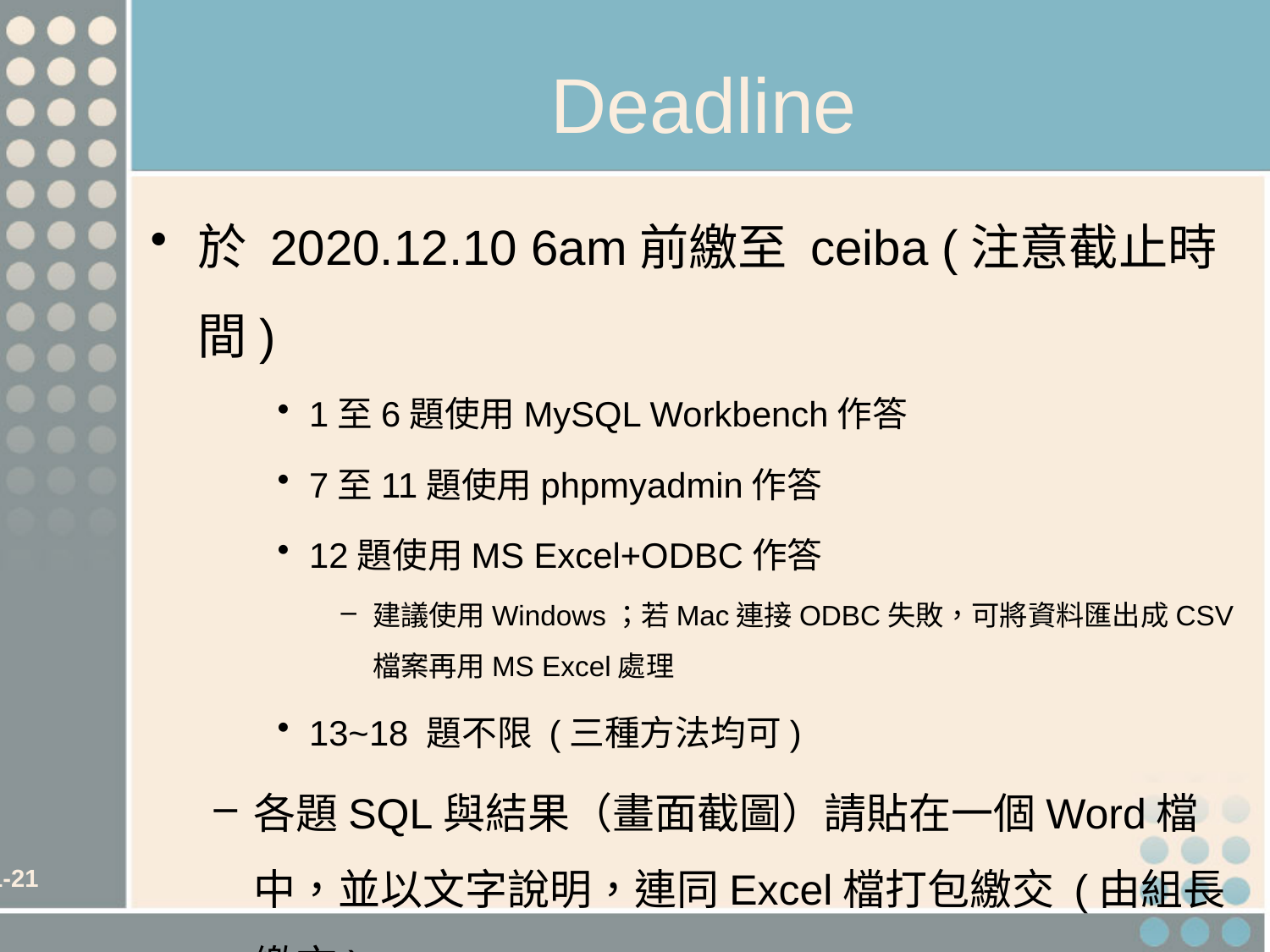

# Deadline
於 2020.12.10 6am前繳至 ceiba (注意截止時間)
1至6題使用MySQL Workbench作答
7至11題使用phpmyadmin作答
12題使用MS Excel+ODBC作答
建議使用Windows；若Mac連接ODBC失敗，可將資料匯出成CSV檔案再用MS Excel處理
13~18 題不限 (三種方法均可)
各題SQL與結果（畫面截圖）請貼在一個Word檔中，並以文字說明，連同Excel檔打包繳交 (由組長繳交)